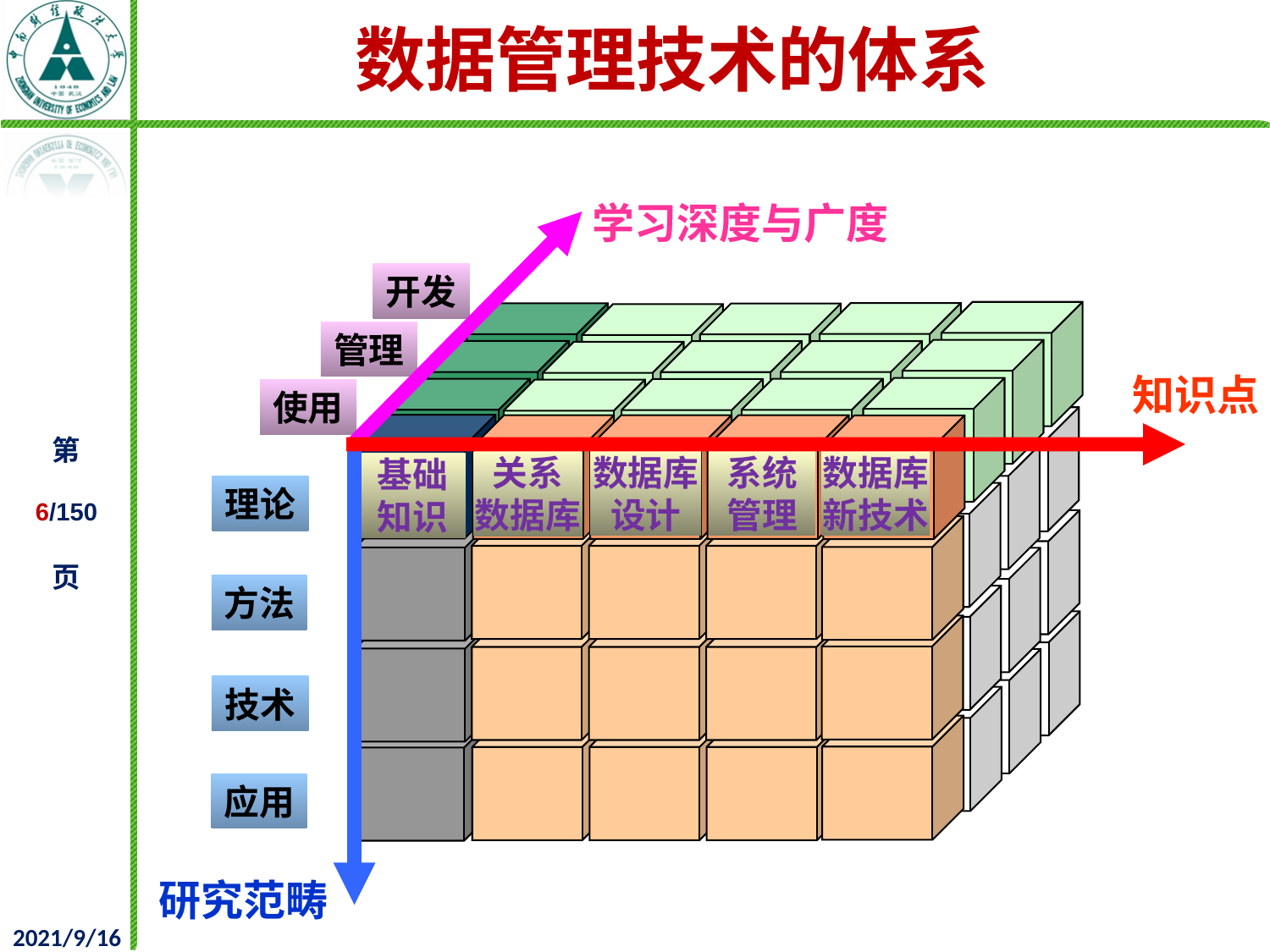

# 数据管理技术的体系
学习深度与广度

开发

管理

知识点

使用

数据库
设计
系统
管理
数据库
新技术
关系
数据库
基础
知识
理论

方法

技术

应用
研究范畴
2021/9/16